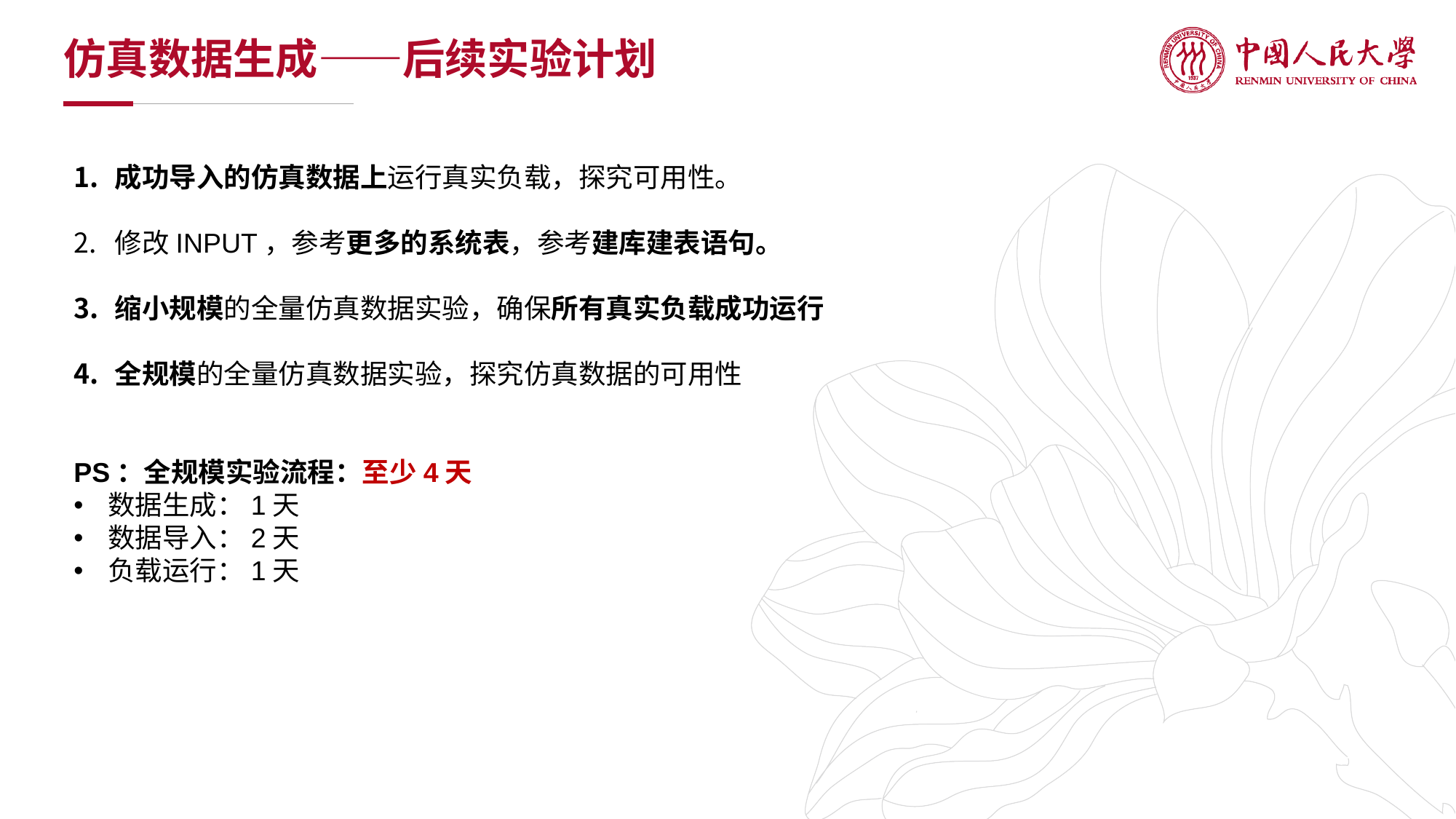

仿真数据生成——后续实验计划

成功导入的仿真数据上运行真实负载，探究可用性。

修改INPUT，参考更多的系统表，参考建库建表语句。

缩小规模的全量仿真数据实验，确保所有真实负载成功运行

全规模的全量仿真数据实验，探究仿真数据的可用性

PS：全规模实验流程：至少4天
数据生成：1天
数据导入：2天
负载运行：1天